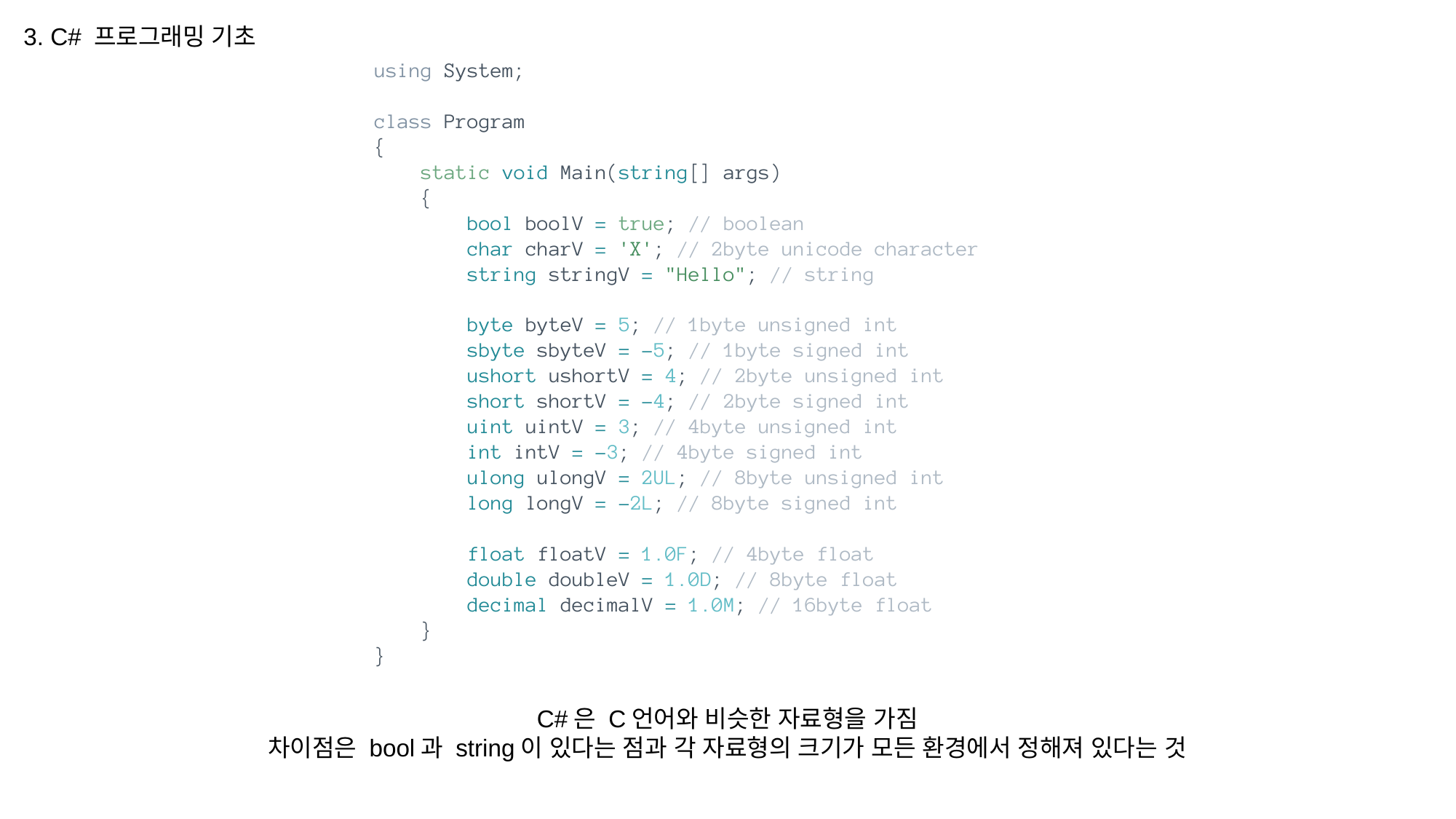

3. C# 프로그래밍 기초
using System;
class Program
{
    static void Main(string[] args)
    {
        bool boolV = true; // boolean
        char charV = 'X'; // 2byte unicode character
        string stringV = "Hello"; // string
        byte byteV = 5; // 1byte unsigned int
        sbyte sbyteV = -5; // 1byte signed int
        ushort ushortV = 4; // 2byte unsigned int
        short shortV = -4; // 2byte signed int
        uint uintV = 3; // 4byte unsigned int
        int intV = -3; // 4byte signed int
        ulong ulongV = 2UL; // 8byte unsigned int
        long longV = -2L; // 8byte signed int
        float floatV = 1.0F; // 4byte float
        double doubleV = 1.0D; // 8byte float
        decimal decimalV = 1.0M; // 16byte float
    }
}
C#은 C언어와 비슷한 자료형을 가짐
차이점은 bool과 string이 있다는 점과 각 자료형의 크기가 모든 환경에서 정해져 있다는 것